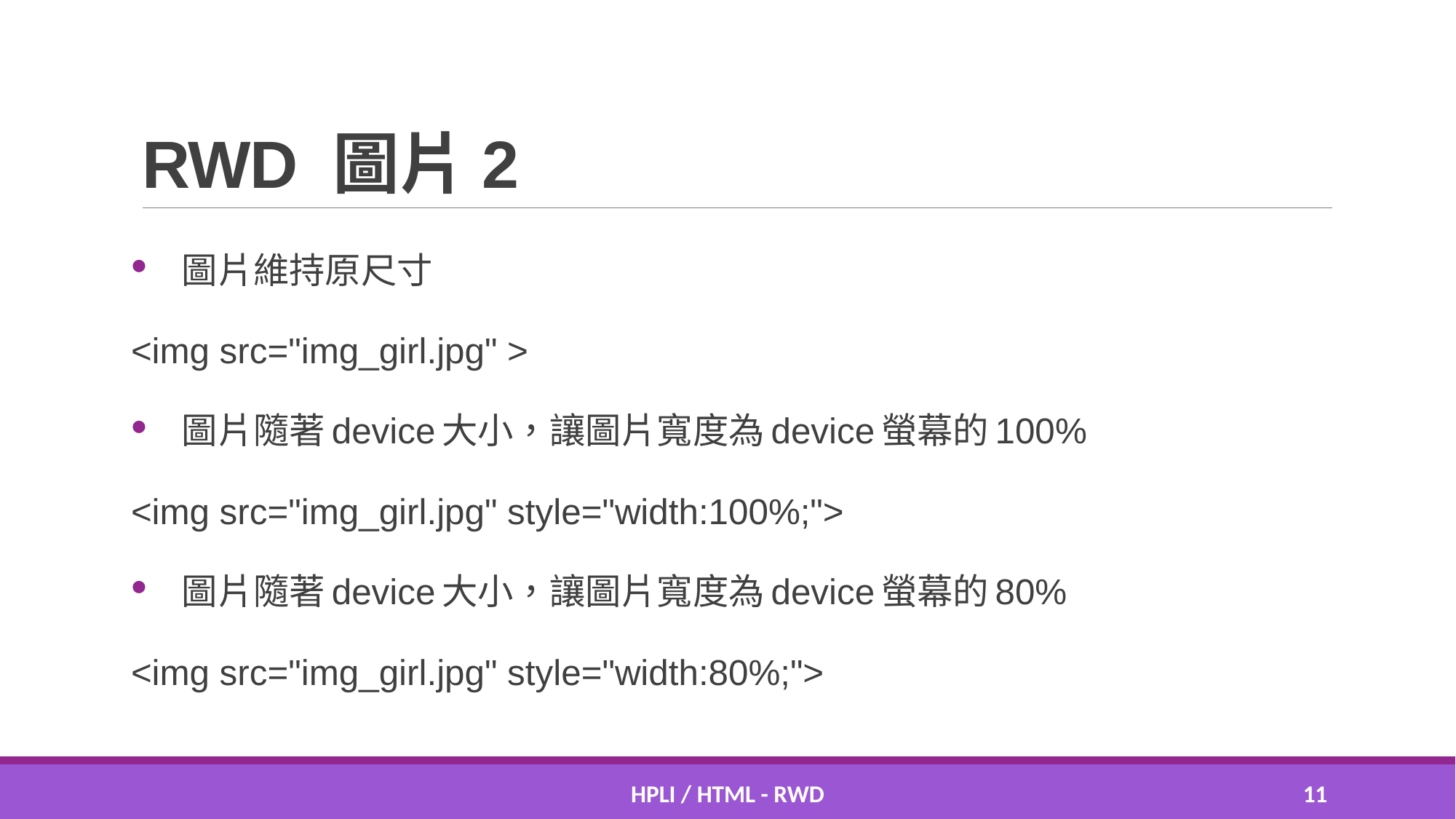

# RWD 圖片2
圖片維持原尺寸
<img src="img_girl.jpg" >
圖片隨著device大小，讓圖片寬度為device螢幕的100%
<img src="img_girl.jpg" style="width:100%;">
圖片隨著device大小，讓圖片寬度為device螢幕的80%
<img src="img_girl.jpg" style="width:80%;">

HPLI / HTML - RWD
11